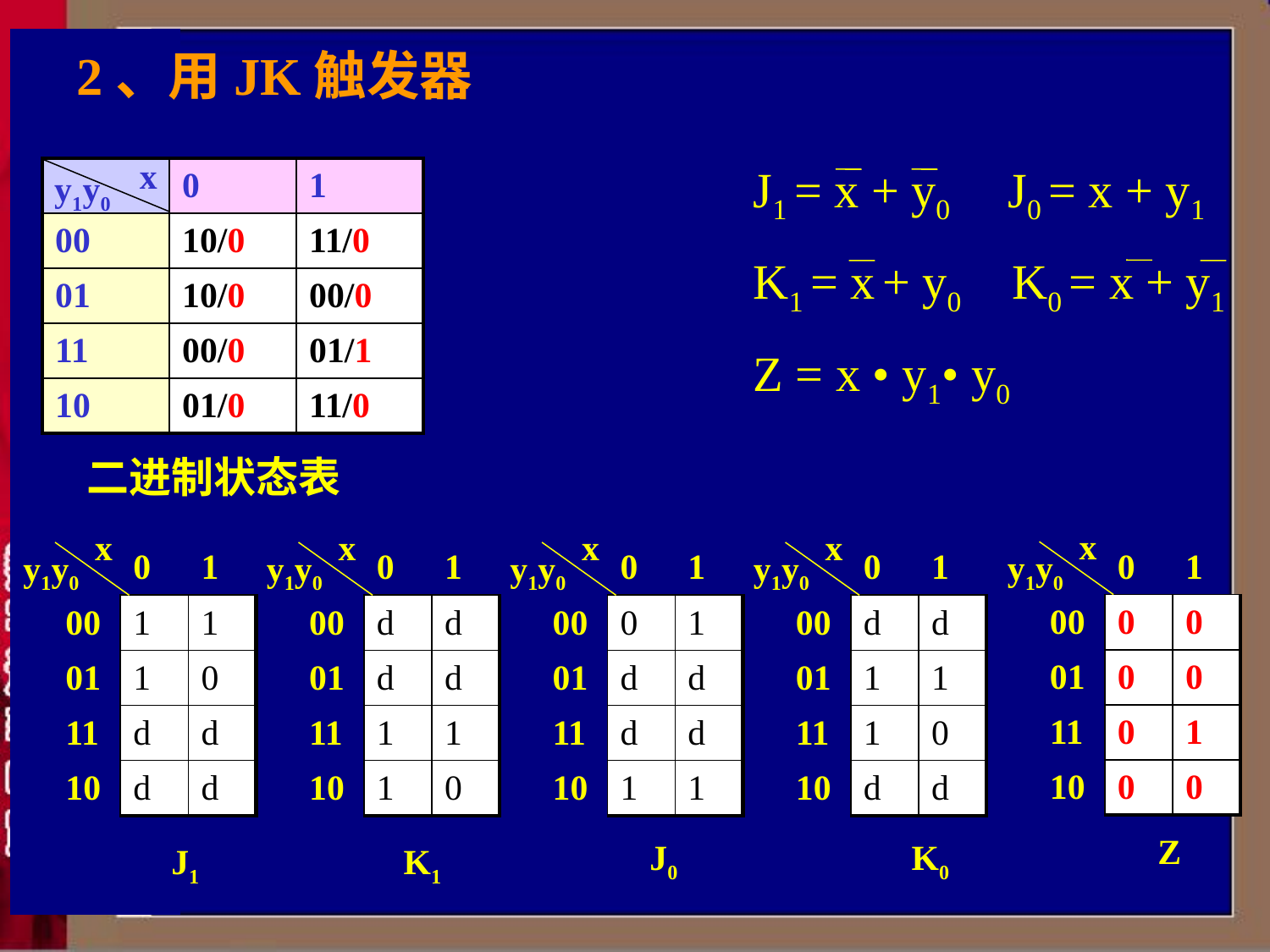

# 2、用JK触发器
x
J1 = x + y0        J0 = x + y1
K1 = x + y0       K0 = x + y1
Z = x • y1• y0

|  | 0 | 1 |
| --- | --- | --- |
| 00 | 10/0 | 11/0 |
| 01 | 10/0 | 00/0 |
| 11 | 00/0 | 01/1 |
| 10 | 01/0 | 11/0 |

y1y0
二进制状态表
x
x
x
x
x
y1y0
|  | 0 | 1 |
| --- | --- | --- |
| 00 | 0 | 0 |
| 01 | 0 | 0 |
| 11 | 0 | 1 |
| 10 | 0 | 0 |
y1y0
|  | 0 | 1 |
| --- | --- | --- |
| 00 | 1 | 1 |
| 01 | 1 | 0 |
| 11 | d | d |
| 10 | d | d |
y1y0
|  | 0 | 1 |
| --- | --- | --- |
| 00 | d | d |
| 01 | d | d |
| 11 | 1 | 1 |
| 10 | 1 | 0 |
y1y0
|  | 0 | 1 |
| --- | --- | --- |
| 00 | 0 | 1 |
| 01 | d | d |
| 11 | d | d |
| 10 | 1 | 1 |
y1y0
|  | 0 | 1 |
| --- | --- | --- |
| 00 | d | d |
| 01 | 1 | 1 |
| 11 | 1 | 0 |
| 10 | d | d |

Z
J0
K0
J1
K1